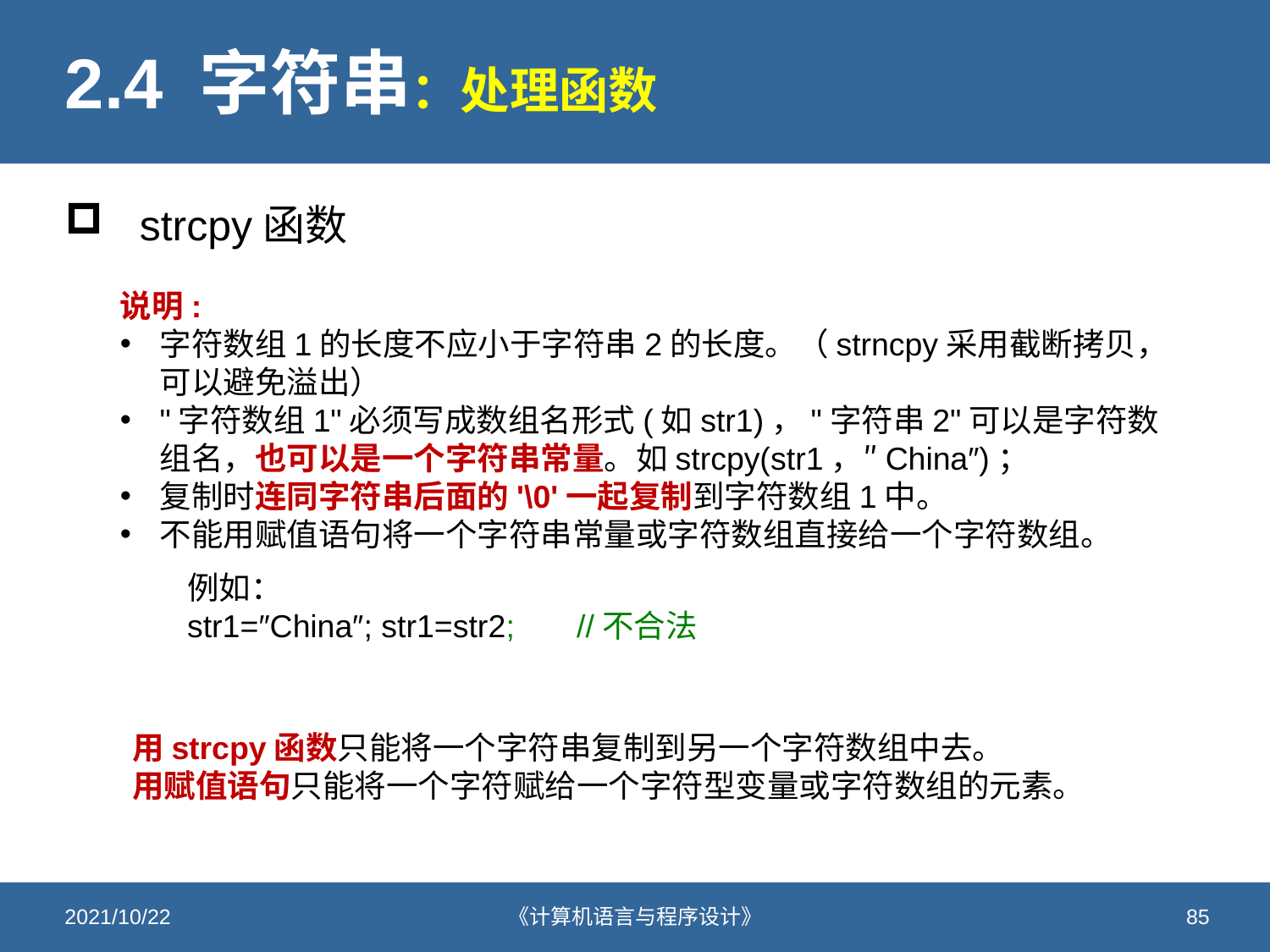

# 2.4 字符串：处理函数
strcpy函数
说明:
字符数组1的长度不应小于字符串2的长度。（strncpy采用截断拷贝，可以避免溢出）
"字符数组1"必须写成数组名形式(如str1)，"字符串2"可以是字符数组名，也可以是一个字符串常量。如strcpy(str1，″China″)；
复制时连同字符串后面的'\0'一起复制到字符数组1中。
不能用赋值语句将一个字符串常量或字符数组直接给一个字符数组。
例如：
str1=″China″; str1=str2;       //不合法
用strcpy函数只能将一个字符串复制到另一个字符数组中去。
用赋值语句只能将一个字符赋给一个字符型变量或字符数组的元素。
2021/10/22
《计算机语言与程序设计》
85